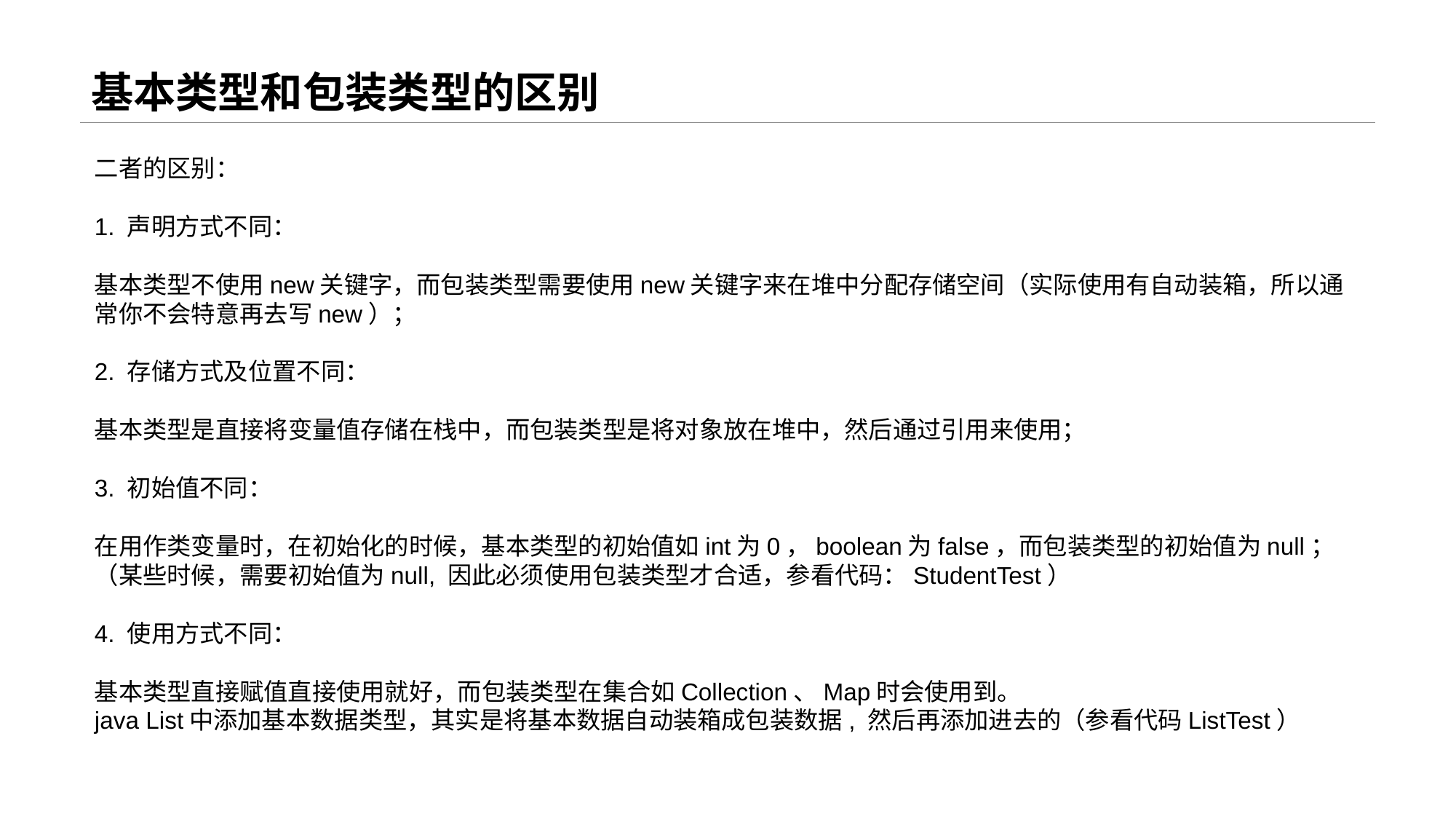

# 基本类型和包装类型的区别
二者的区别：

1. 声明方式不同：

基本类型不使用new关键字，而包装类型需要使用new关键字来在堆中分配存储空间（实际使用有自动装箱，所以通常你不会特意再去写new）；

2. 存储方式及位置不同：

基本类型是直接将变量值存储在栈中，而包装类型是将对象放在堆中，然后通过引用来使用；

3. 初始值不同：

在用作类变量时，在初始化的时候，基本类型的初始值如int为0，boolean为false，而包装类型的初始值为null；（某些时候，需要初始值为null, 因此必须使用包装类型才合适，参看代码：StudentTest）

4. 使用方式不同：

基本类型直接赋值直接使用就好，而包装类型在集合如Collection、Map时会使用到。
java List中添加基本数据类型，其实是将基本数据自动装箱成包装数据, 然后再添加进去的（参看代码ListTest）

13